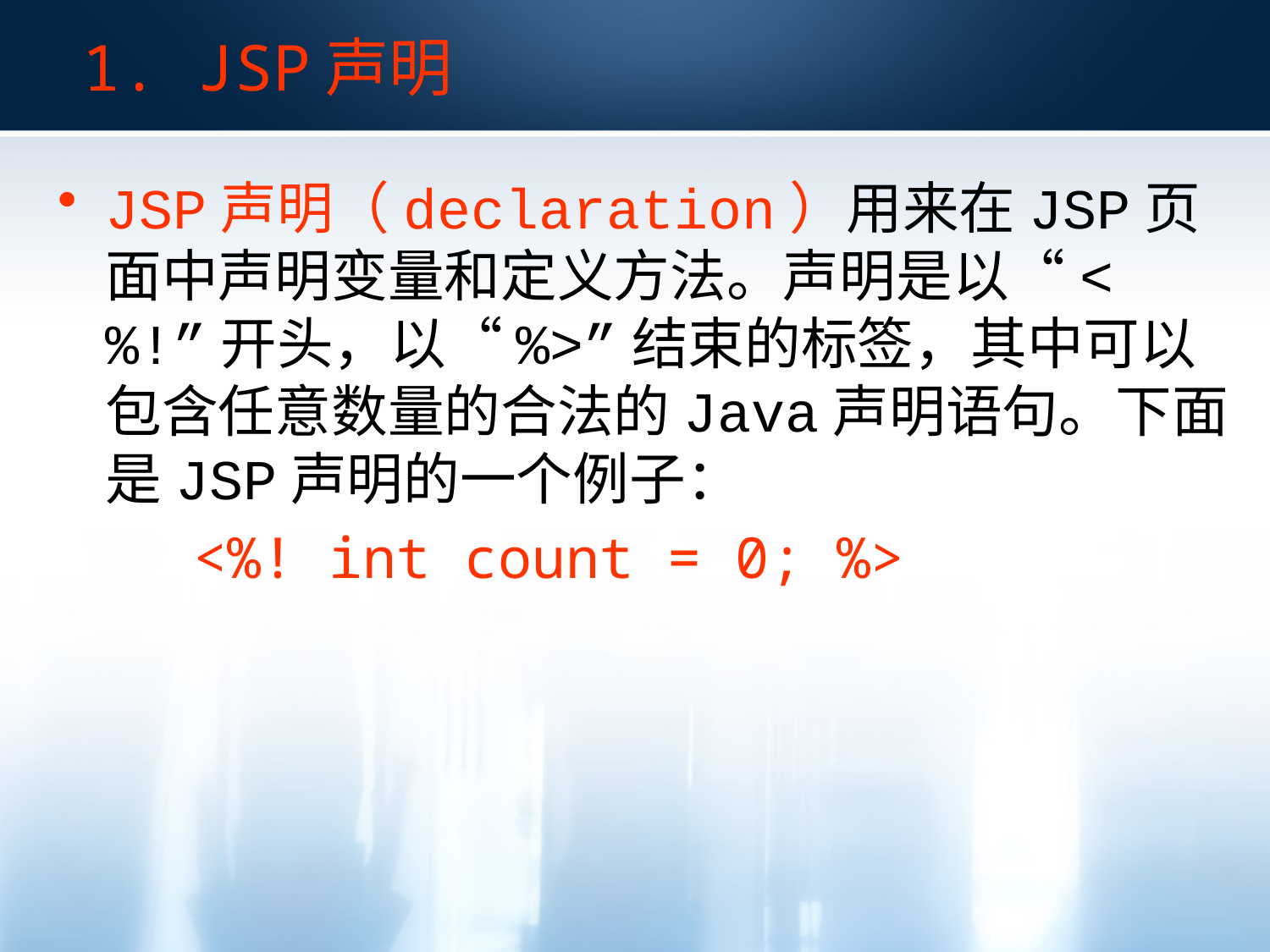

1. JSP声明
JSP声明（declaration）用来在JSP页面中声明变量和定义方法。声明是以“<%!”开头，以“%>”结束的标签，其中可以包含任意数量的合法的Java声明语句。下面是JSP声明的一个例子：
    <%! int count = 0; %>